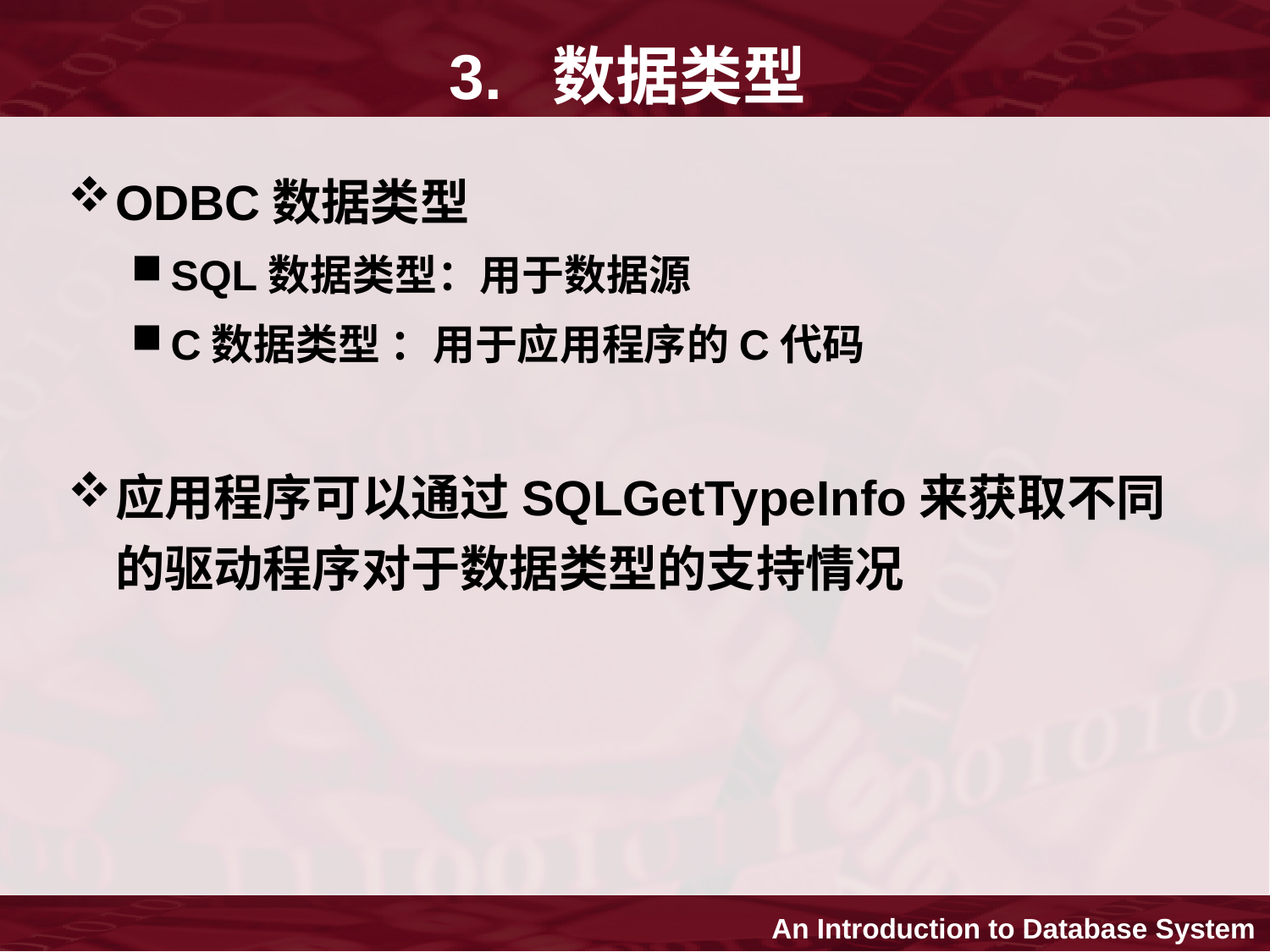

# 3.  数据类型
ODBC数据类型
SQL数据类型：用于数据源
C数据类型 ：用于应用程序的C代码

应用程序可以通过SQLGetTypeInfo来获取不同的驱动程序对于数据类型的支持情况